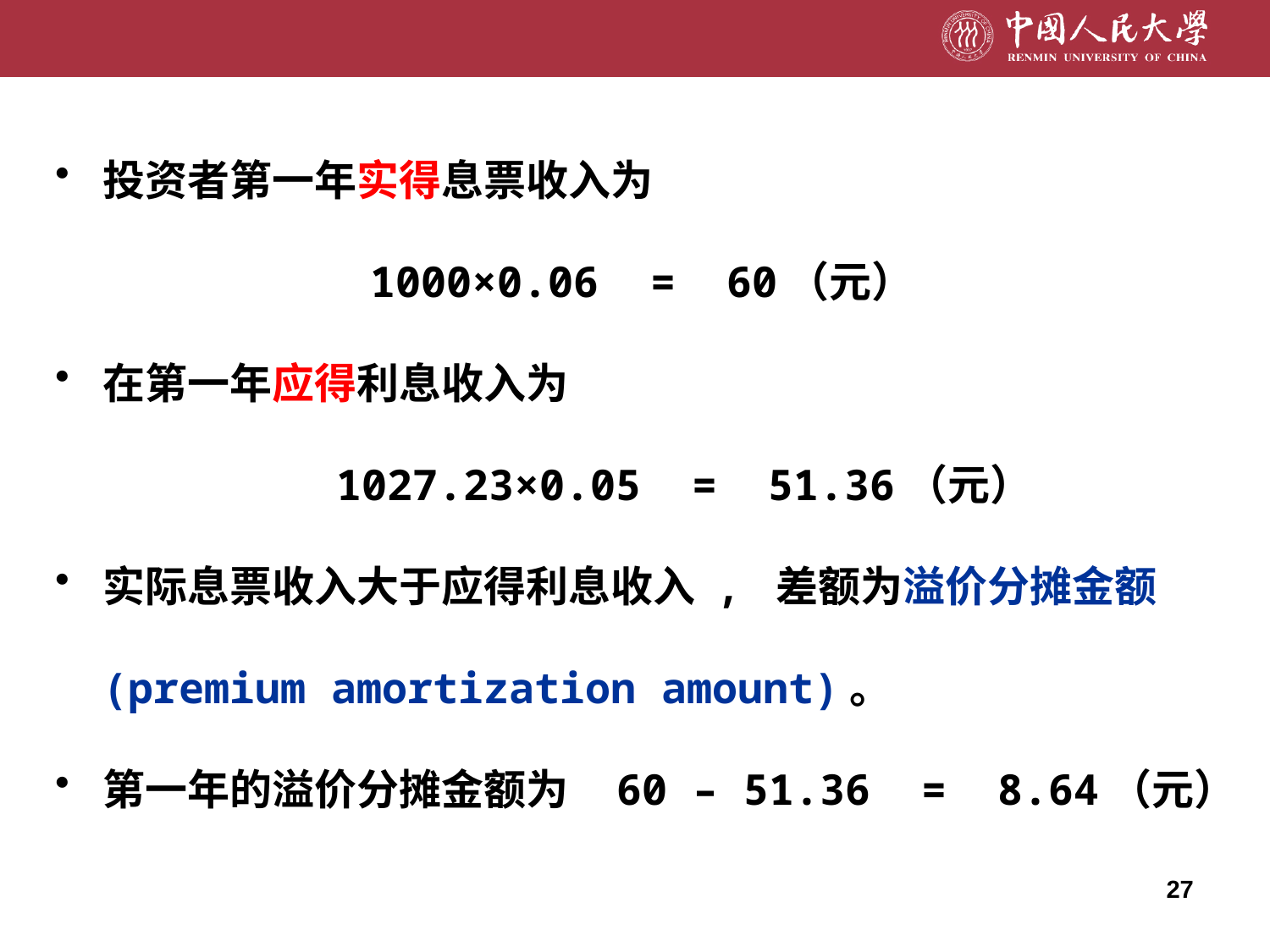

投资者第一年实得息票收入为
1000×0.06  =  60（元）
在第一年应得利息收入为
1027.23×0.05  =  51.36（元）
实际息票收入大于应得利息收入 , 差额为溢价分摊金额(premium amortization amount)。
第一年的溢价分摊金额为    60 – 51.36  =  8.64（元）
27